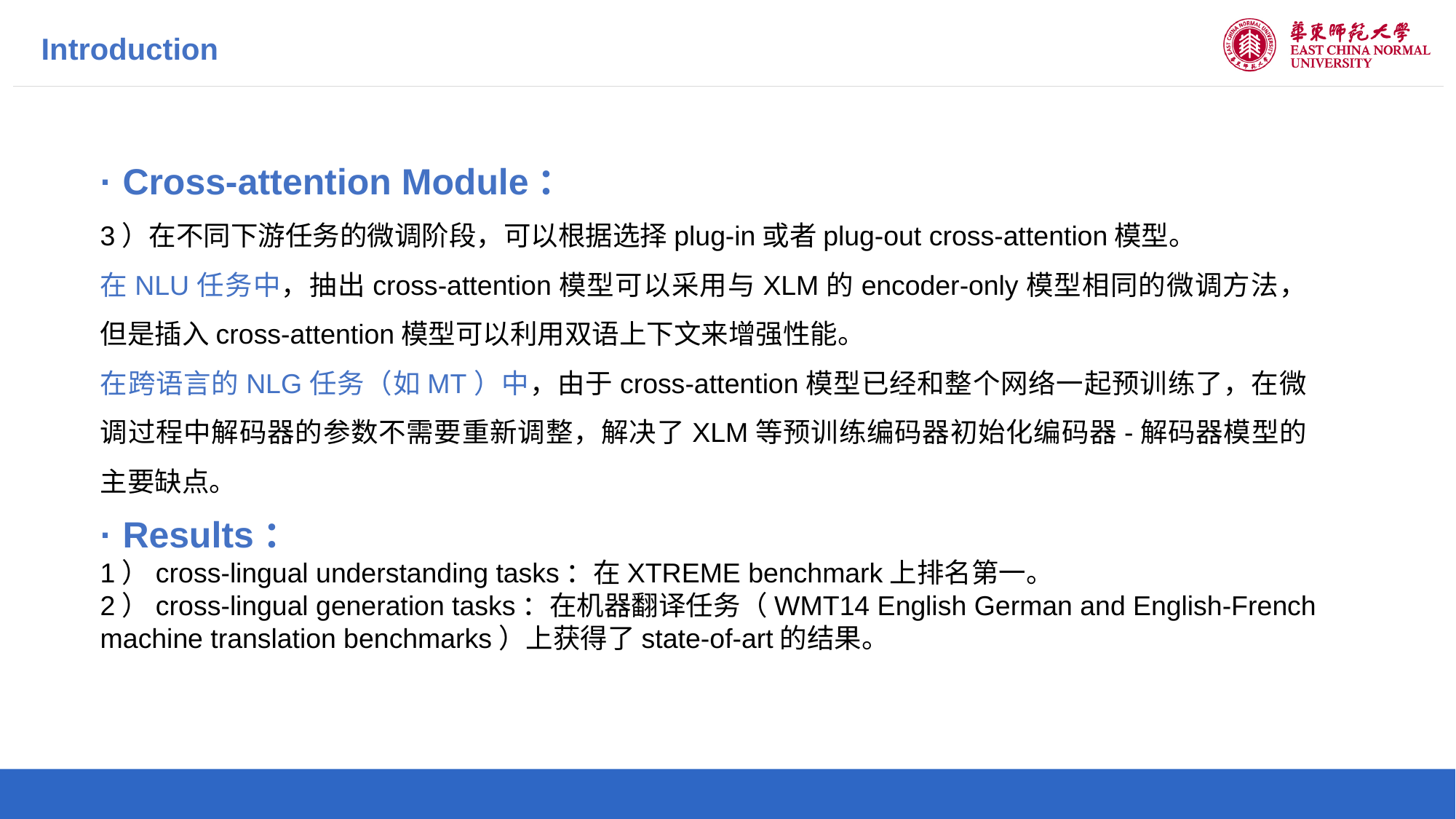

Introduction
· Cross-attention Module：
3）在不同下游任务的微调阶段，可以根据选择plug-in或者plug-out cross-attention模型。
在NLU任务中，抽出cross-attention模型可以采用与XLM的encoder-only模型相同的微调方法，但是插入cross-attention模型可以利用双语上下文来增强性能。
在跨语言的NLG任务（如MT）中，由于cross-attention模型已经和整个网络一起预训练了，在微调过程中解码器的参数不需要重新调整，解决了XLM等预训练编码器初始化编码器-解码器模型的主要缺点。

· Results：
1）cross-lingual understanding tasks：在XTREME benchmark上排名第一。
2）cross-lingual generation tasks：在机器翻译任务（WMT14 English German and English-French machine translation benchmarks）上获得了state-of-art的结果。